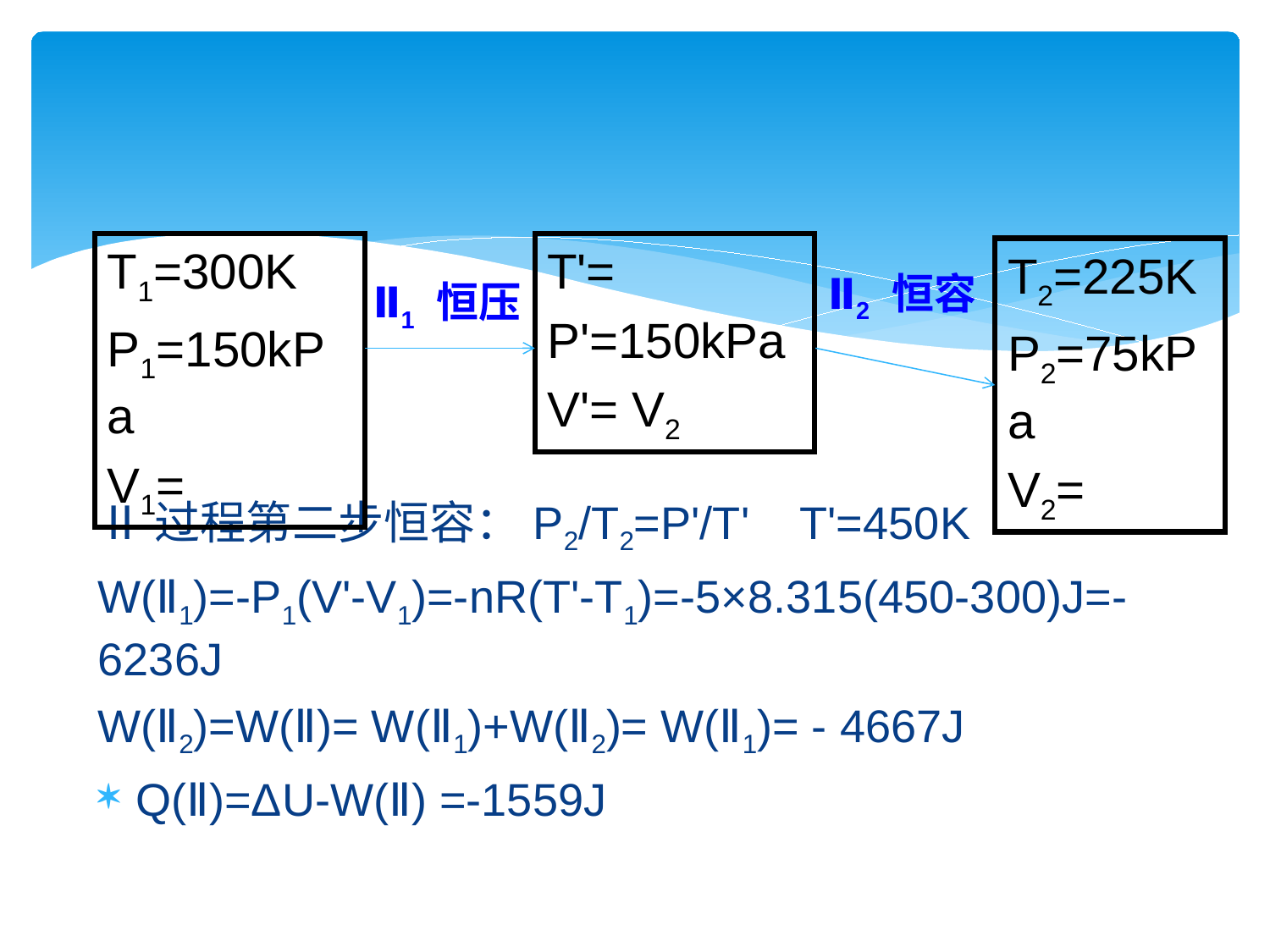

T1=300K
P1=150kPa
V1=
T'=
P'=150kPa
V'= V2
T2=225K
P2=75kPa
V2=
Ⅱ2 恒容
Ⅱ1 恒压

Ⅱ过程第二步恒容：P2/T2=P'/T'    T'=450K
W(Ⅱ1)=-P1(V'-V1)=-nR(T'-T1)=-5×8.315(450-300)J=-6236J
W(Ⅱ2)=W(Ⅱ)= W(Ⅱ1)+W(Ⅱ2)= W(Ⅱ1)= - 4667J
Q(Ⅱ)=ΔU-W(Ⅱ) =-1559J